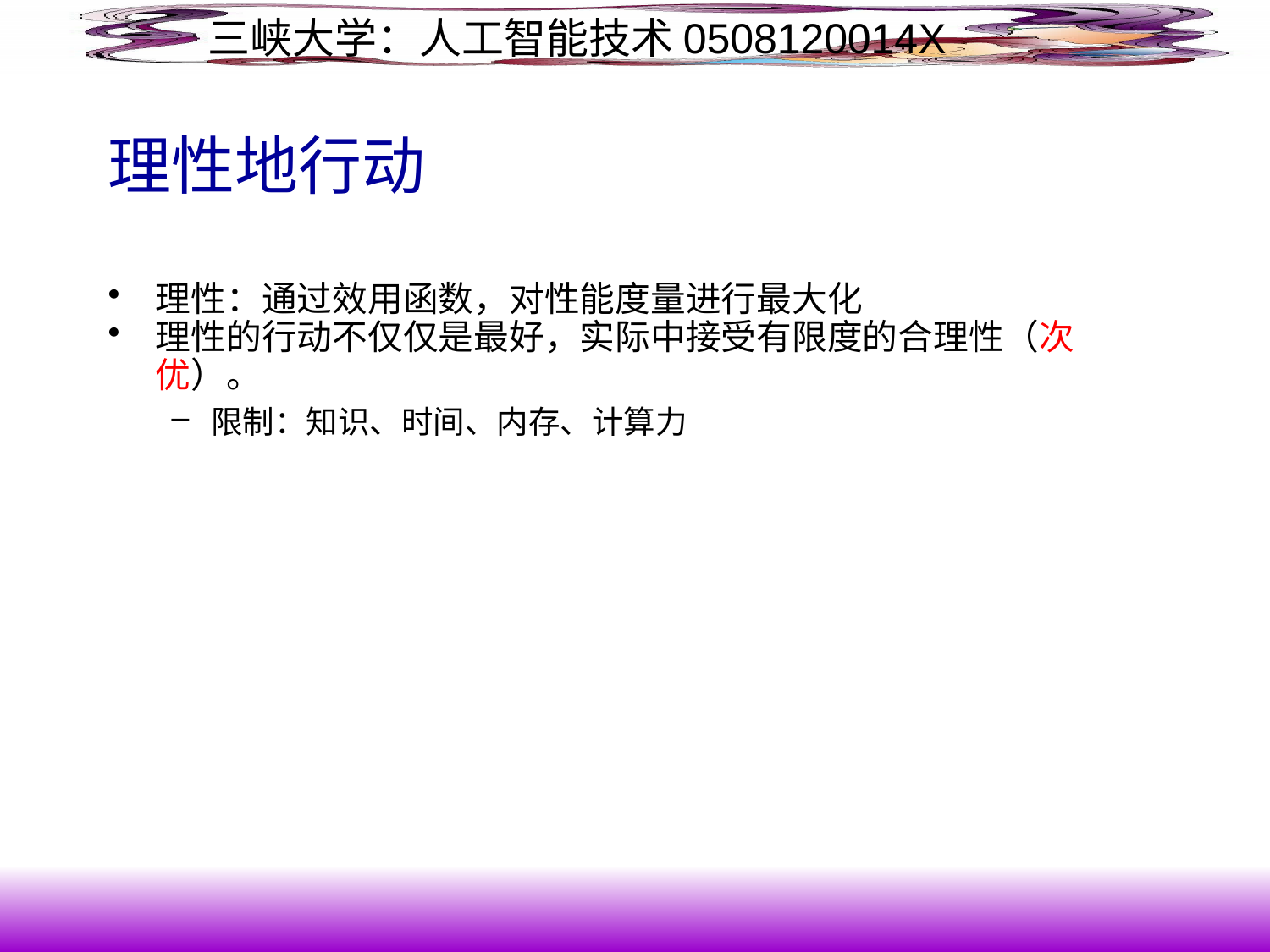

# 理性地行动
理性：通过效用函数，对性能度量进行最大化
理性的行动不仅仅是最好，实际中接受有限度的合理性（次优）。
限制：知识、时间、内存、计算力